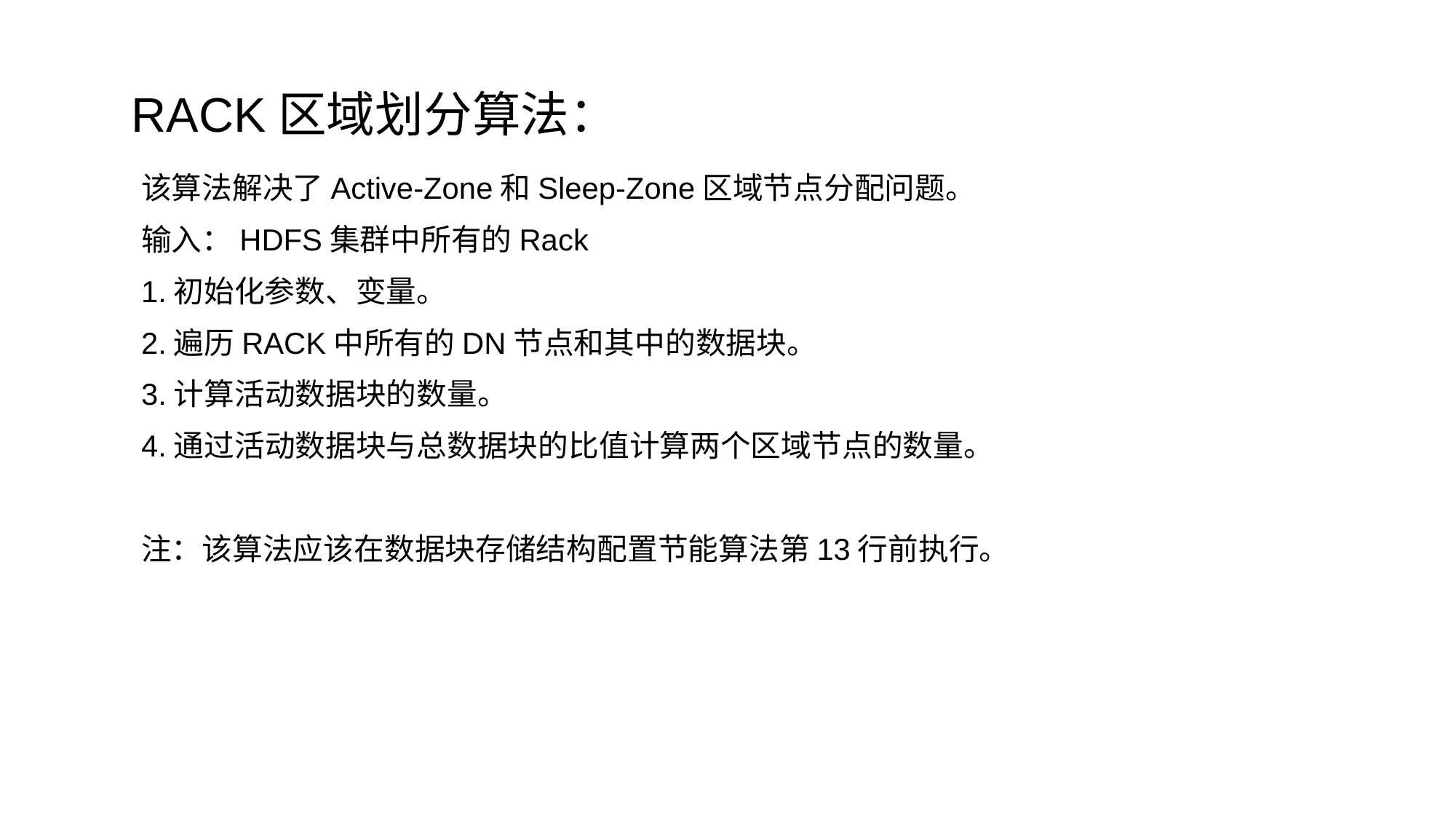

# RACK区域划分算法：
该算法解决了Active-Zone和Sleep-Zone区域节点分配问题。
输入：HDFS集群中所有的Rack
1.初始化参数、变量。
2.遍历RACK中所有的DN节点和其中的数据块。
3.计算活动数据块的数量。
4.通过活动数据块与总数据块的比值计算两个区域节点的数量。

注：该算法应该在数据块存储结构配置节能算法第13行前执行。